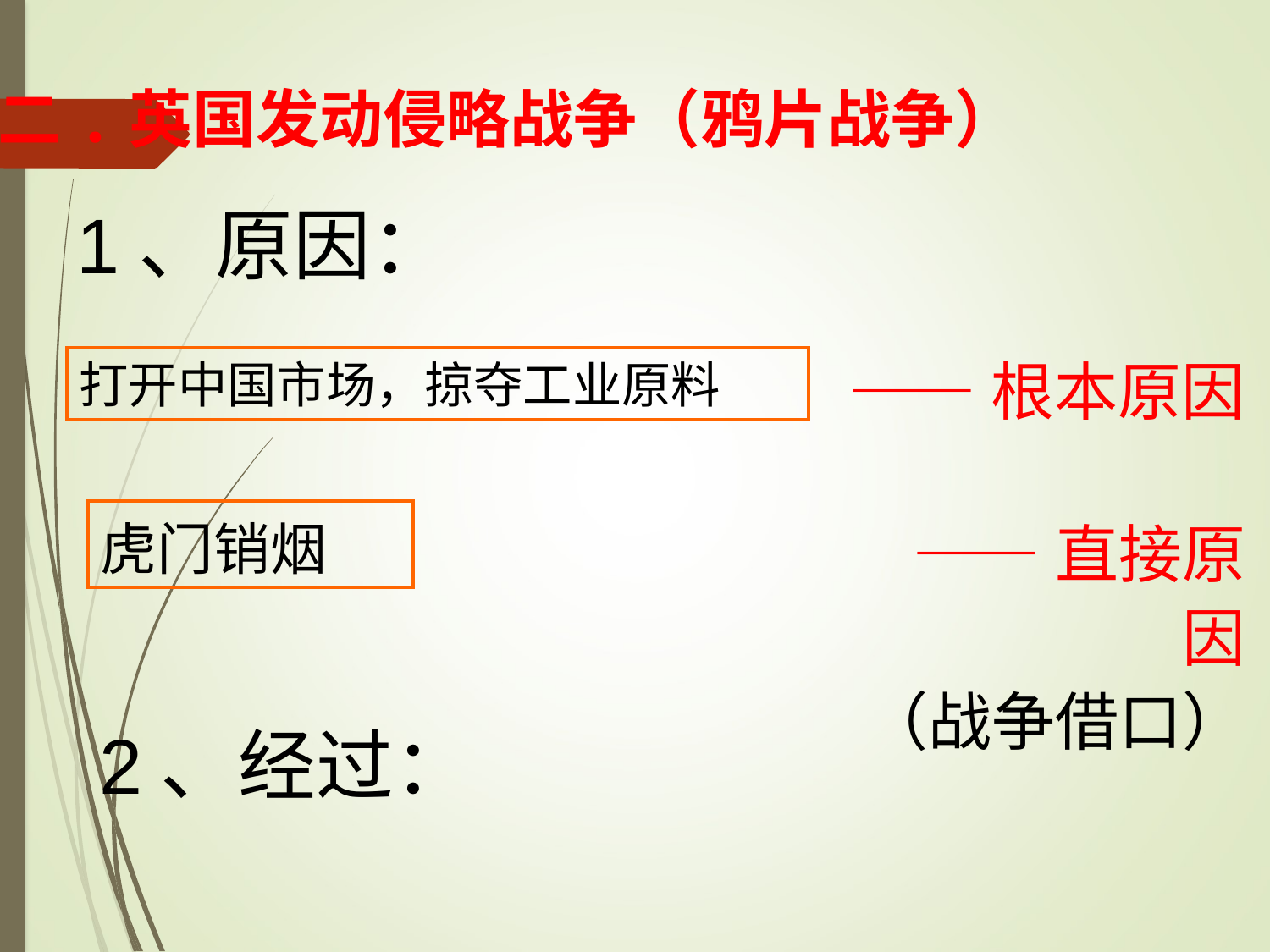

二.英国发动侵略战争（鸦片战争）
1、原因：
——根本原因
打开中国市场，掠夺工业原料
虎门销烟
——直接原因
（战争借口）
2、经过：